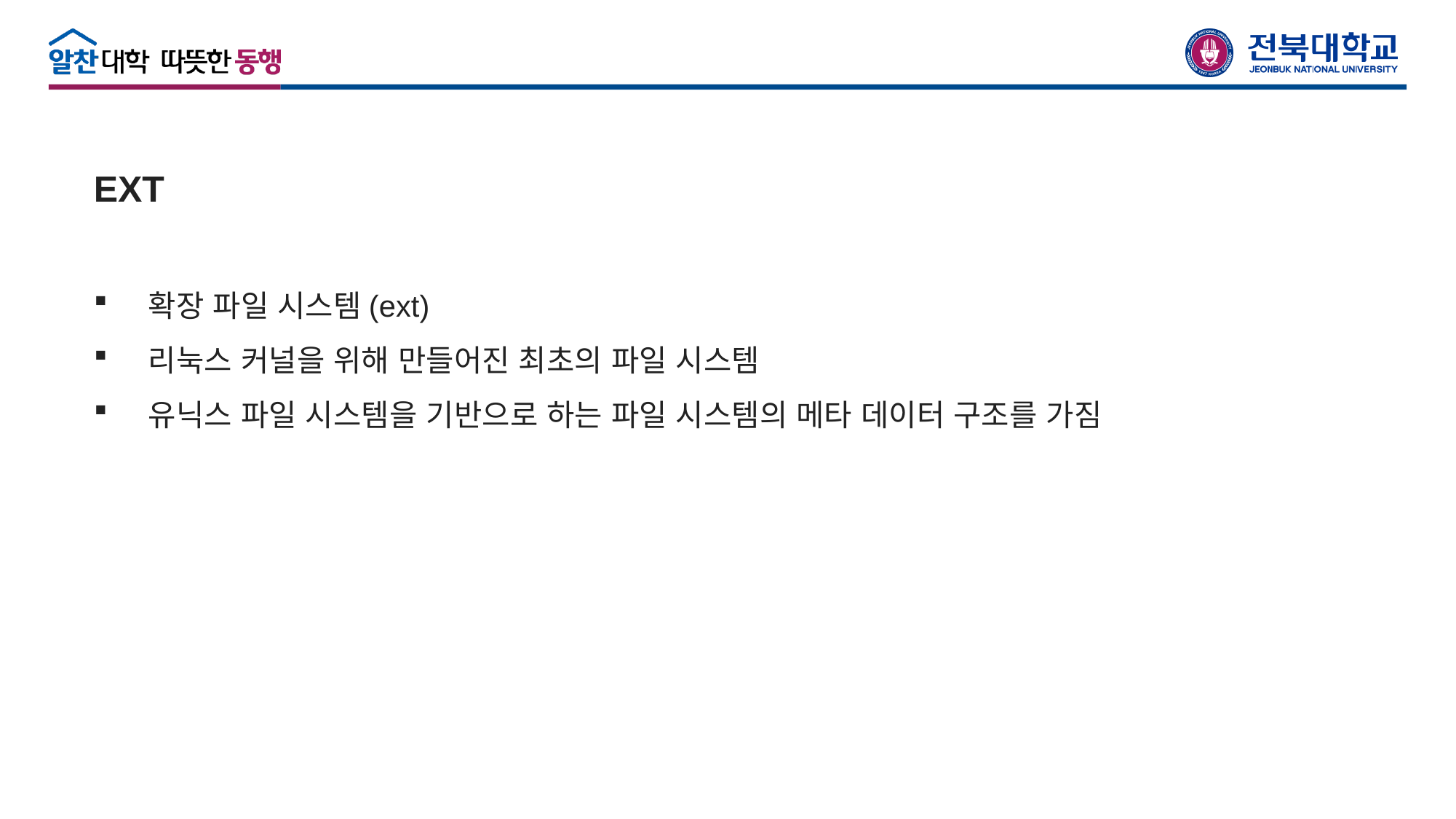

EXT
확장 파일 시스템(ext)
리눅스 커널을 위해 만들어진 최초의 파일 시스템
유닉스 파일 시스템을 기반으로 하는 파일 시스템의 메타 데이터 구조를 가짐